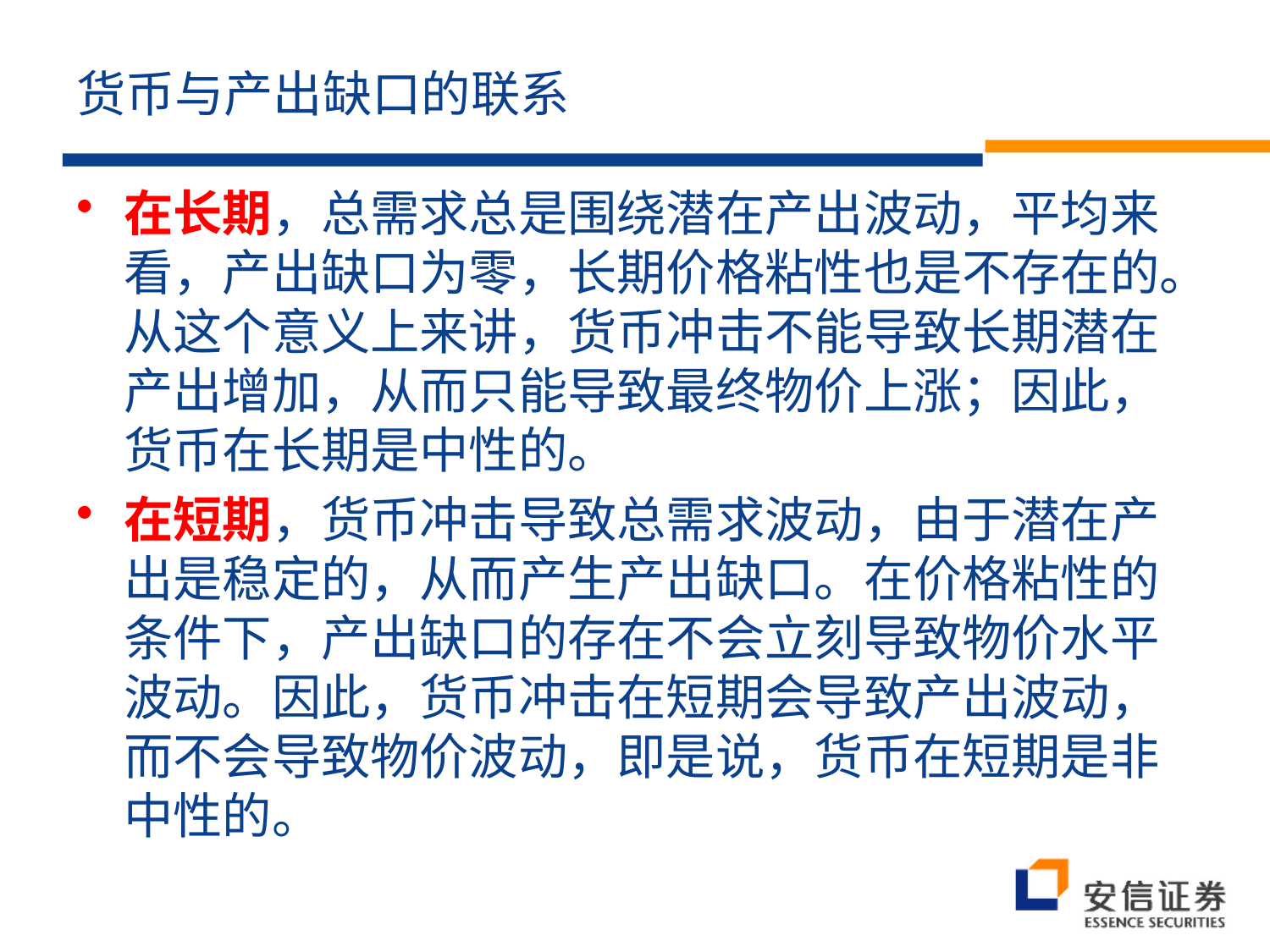

# 货币与产出缺口的联系
在长期，总需求总是围绕潜在产出波动，平均来看，产出缺口为零，长期价格粘性也是不存在的。从这个意义上来讲，货币冲击不能导致长期潜在产出增加，从而只能导致最终物价上涨；因此，货币在长期是中性的。
在短期，货币冲击导致总需求波动，由于潜在产出是稳定的，从而产生产出缺口。在价格粘性的条件下，产出缺口的存在不会立刻导致物价水平波动。因此，货币冲击在短期会导致产出波动，而不会导致物价波动，即是说，货币在短期是非中性的。